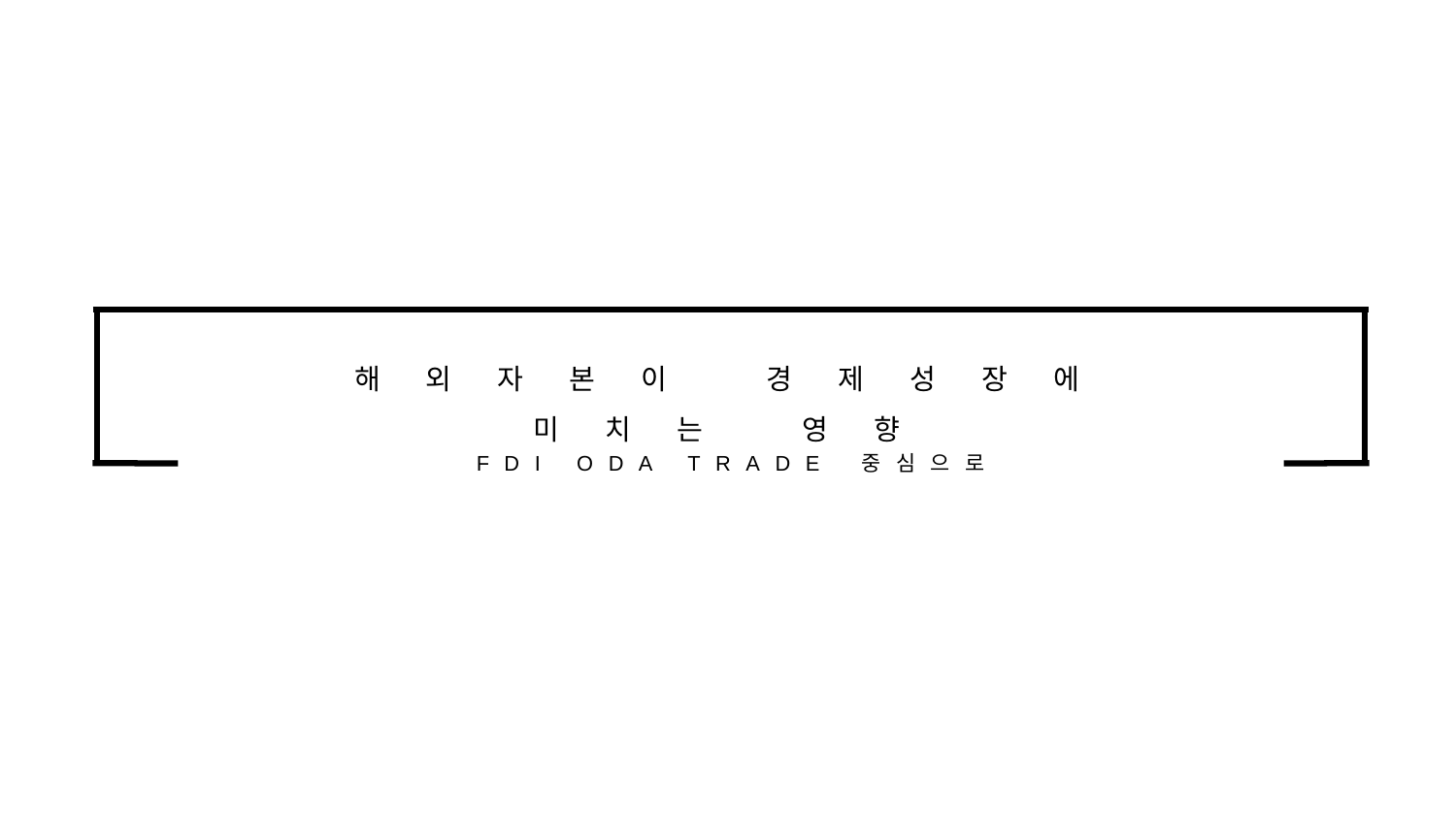

선행 연구 검토
해외자본이 경제성장에
미치는 영향
FDI ODA TRADE 중심으로